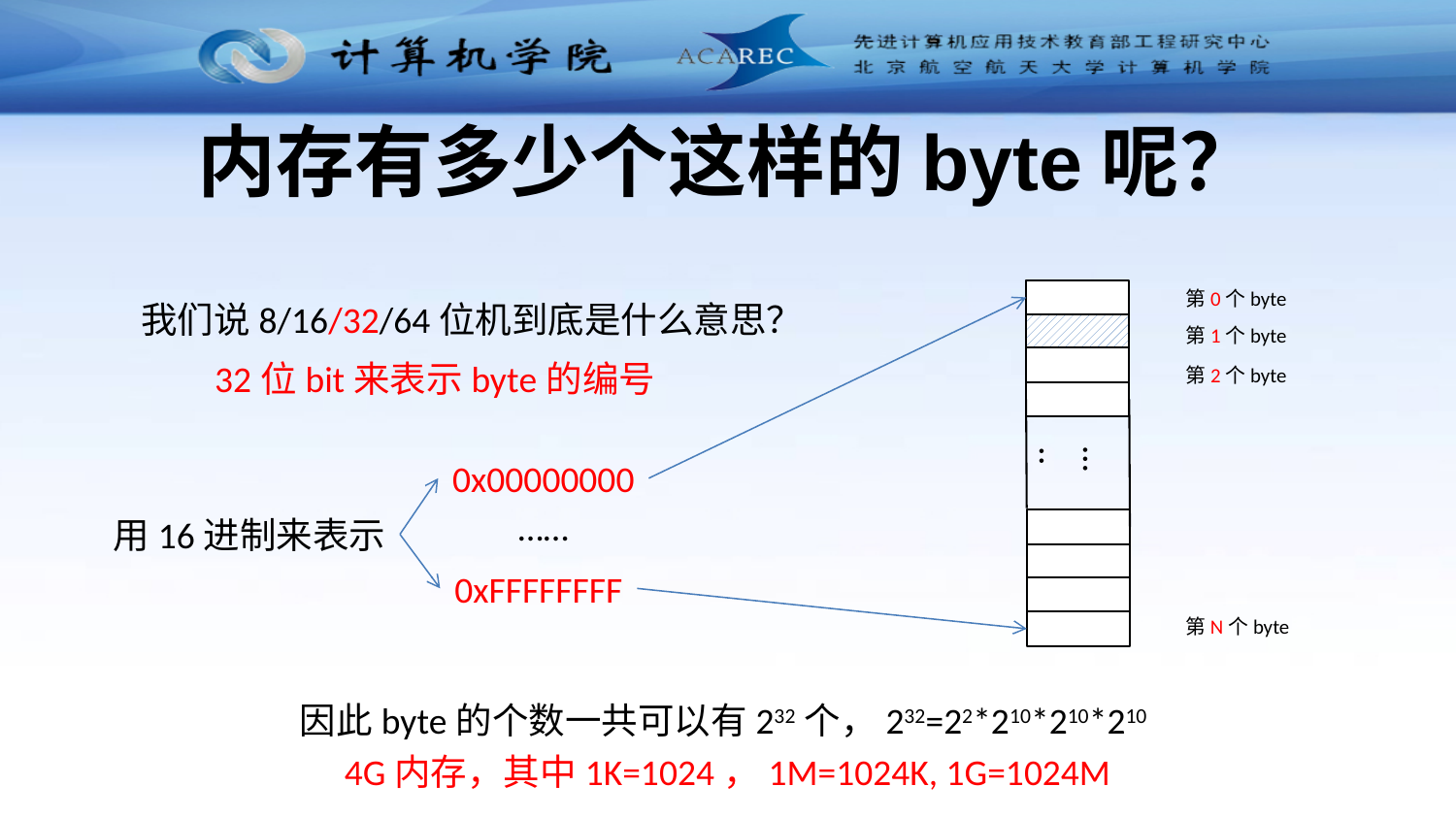

# 内存有多少个这样的byte呢？
第0个byte

我们说8/16/32/64位机到底是什么意思？

第1个byte

32位bit来表示byte的编号
第2个byte

…..
0x00000000
……
用16进制来表示

0xFFFFFFFF

第N个byte

因此byte的个数一共可以有232个，232=22*210*210*210
 4G内存，其中1K=1024，1M=1024K, 1G=1024M